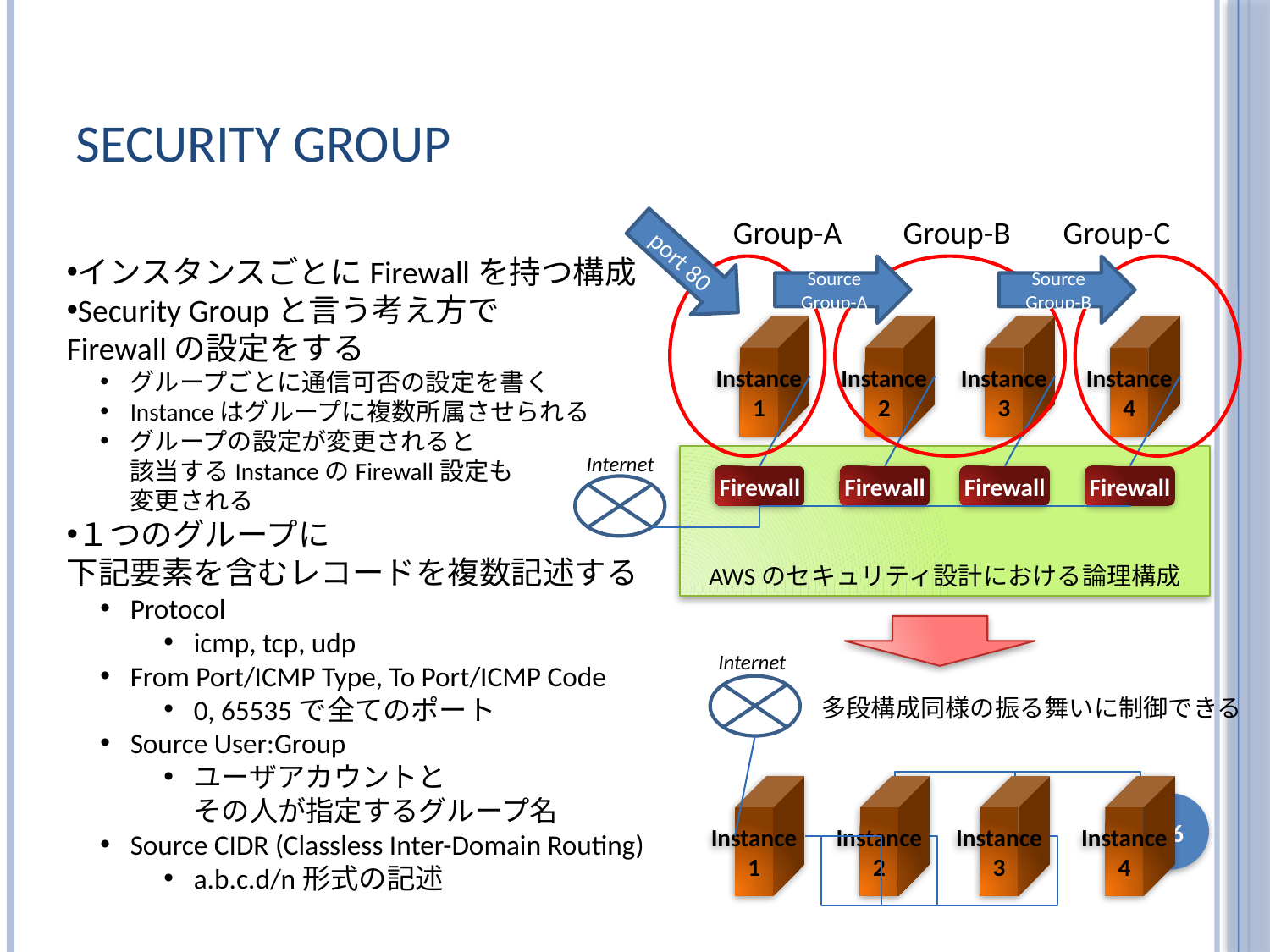

# Security Group
Group-A
Group-B
Group-C
port 80
インスタンスごとにFirewallを持つ構成
Security Groupと言う考え方で
Firewallの設定をする
グループごとに通信可否の設定を書く
Instanceはグループに複数所属させられる
グループの設定が変更されると
該当するInstanceのFirewall設定も
変更される
１つのグループに
下記要素を含むレコードを複数記述する
Protocol
icmp, tcp, udp
From Port/ICMP Type, To Port/ICMP Code
0, 65535で全てのポート
Source User:Group
ユーザアカウントと
その人が指定するグループ名
Source CIDR (Classless Inter-Domain Routing)
a.b.c.d/n形式の記述

Source Group-A

Source Group-B

Instance
1
Firewall
Instance
2
Firewall
Instance
3
Firewall
Instance
4
Firewall
Internet
AWSのセキュリティ設計における論理構成

Internet

多段構成同様の振る舞いに制御できる
Instance
1
Instance
2
Instance
3
Instance
4
26